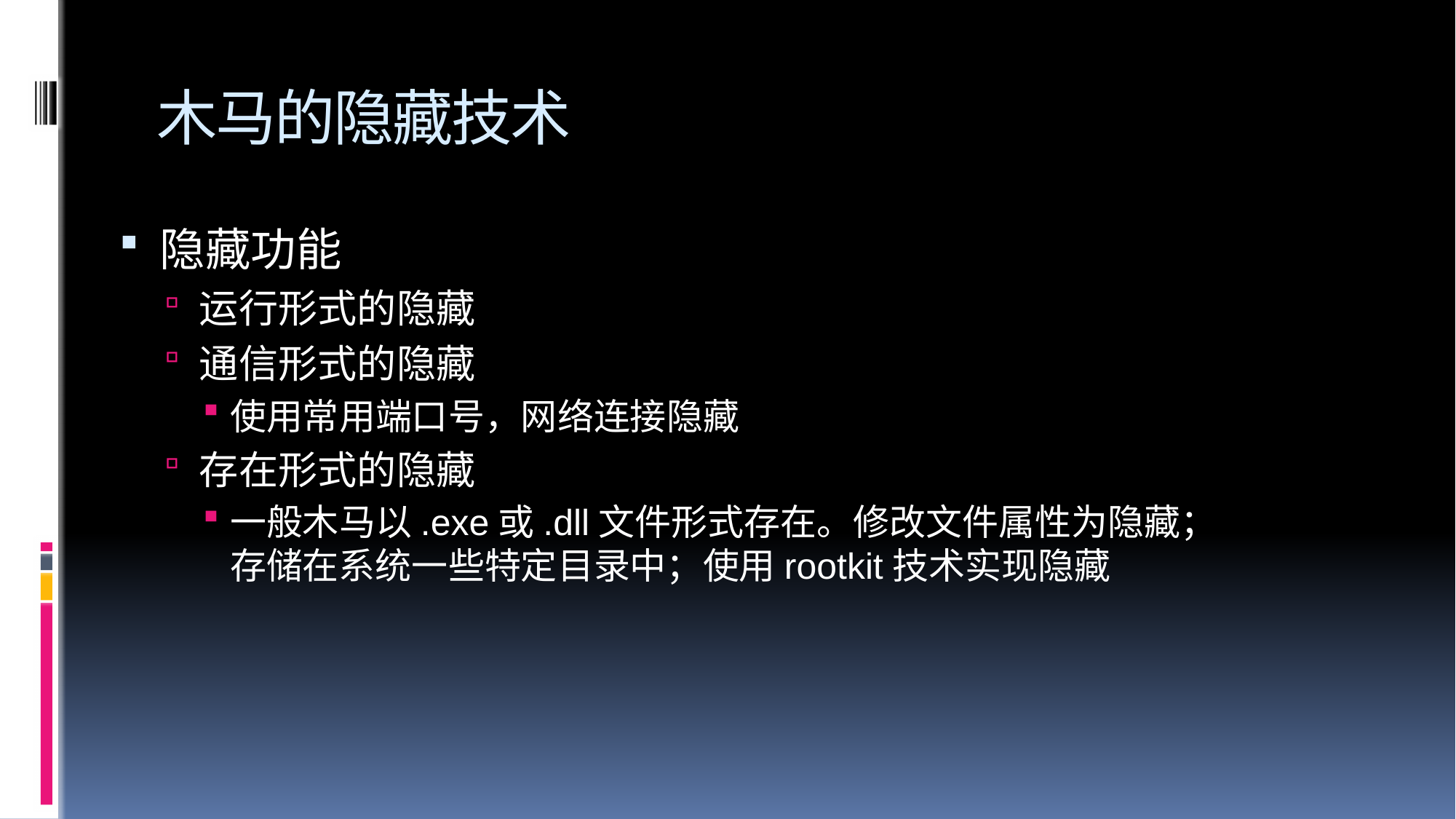

# 木马的隐藏技术
隐藏功能
运行形式的隐藏
通信形式的隐藏
使用常用端口号，网络连接隐藏
存在形式的隐藏
一般木马以.exe或.dll文件形式存在。修改文件属性为隐藏；存储在系统一些特定目录中；使用rootkit技术实现隐藏